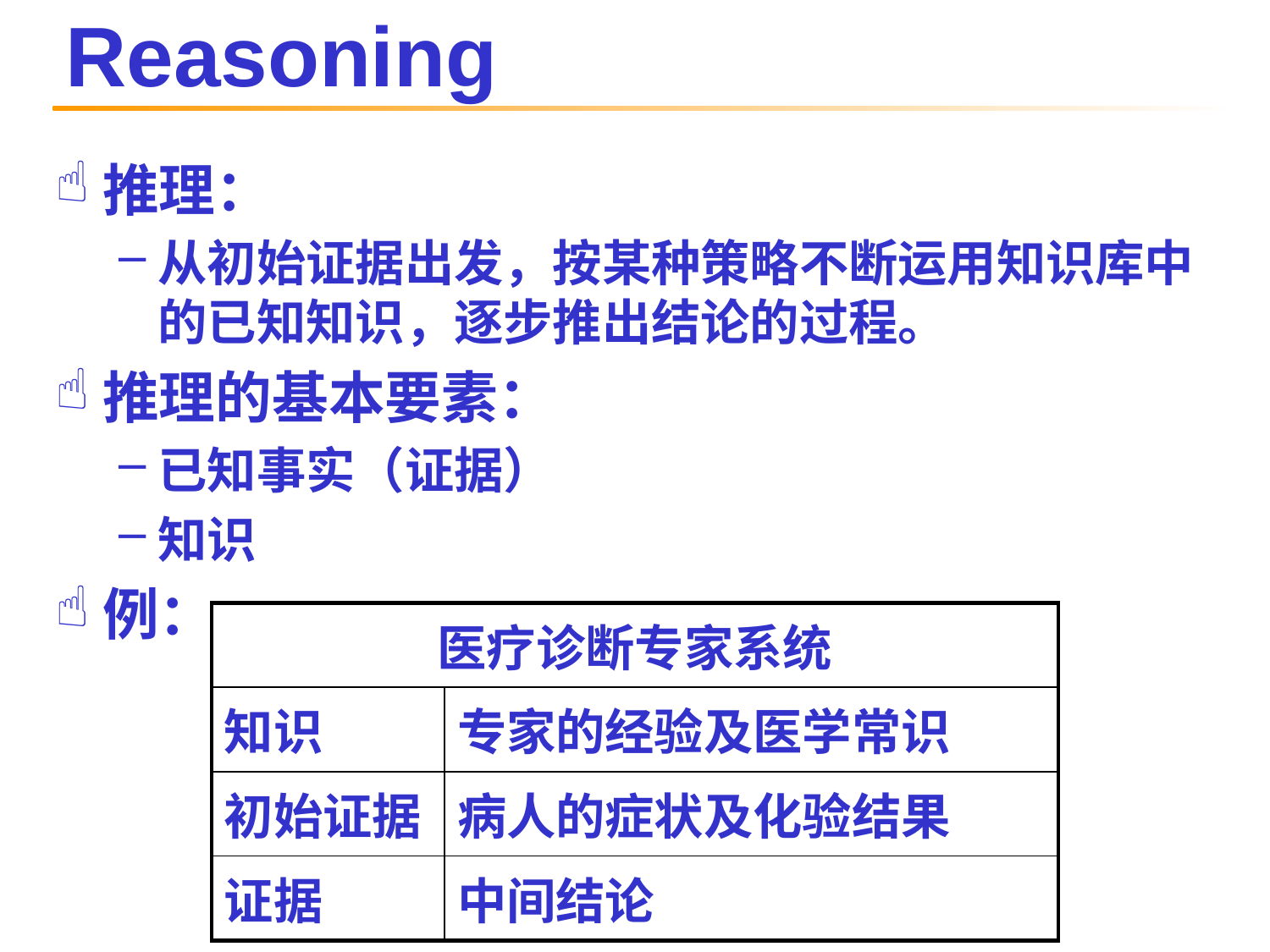

# Reasoning
推理：
从初始证据出发，按某种策略不断运用知识库中的已知知识，逐步推出结论的过程。
推理的基本要素：
已知事实（证据）
知识
例：
| 医疗诊断专家系统 |  |
| --- | --- |
| 知识 | 专家的经验及医学常识 |
| 初始证据 | 病人的症状及化验结果 |
| 证据 | 中间结论 |